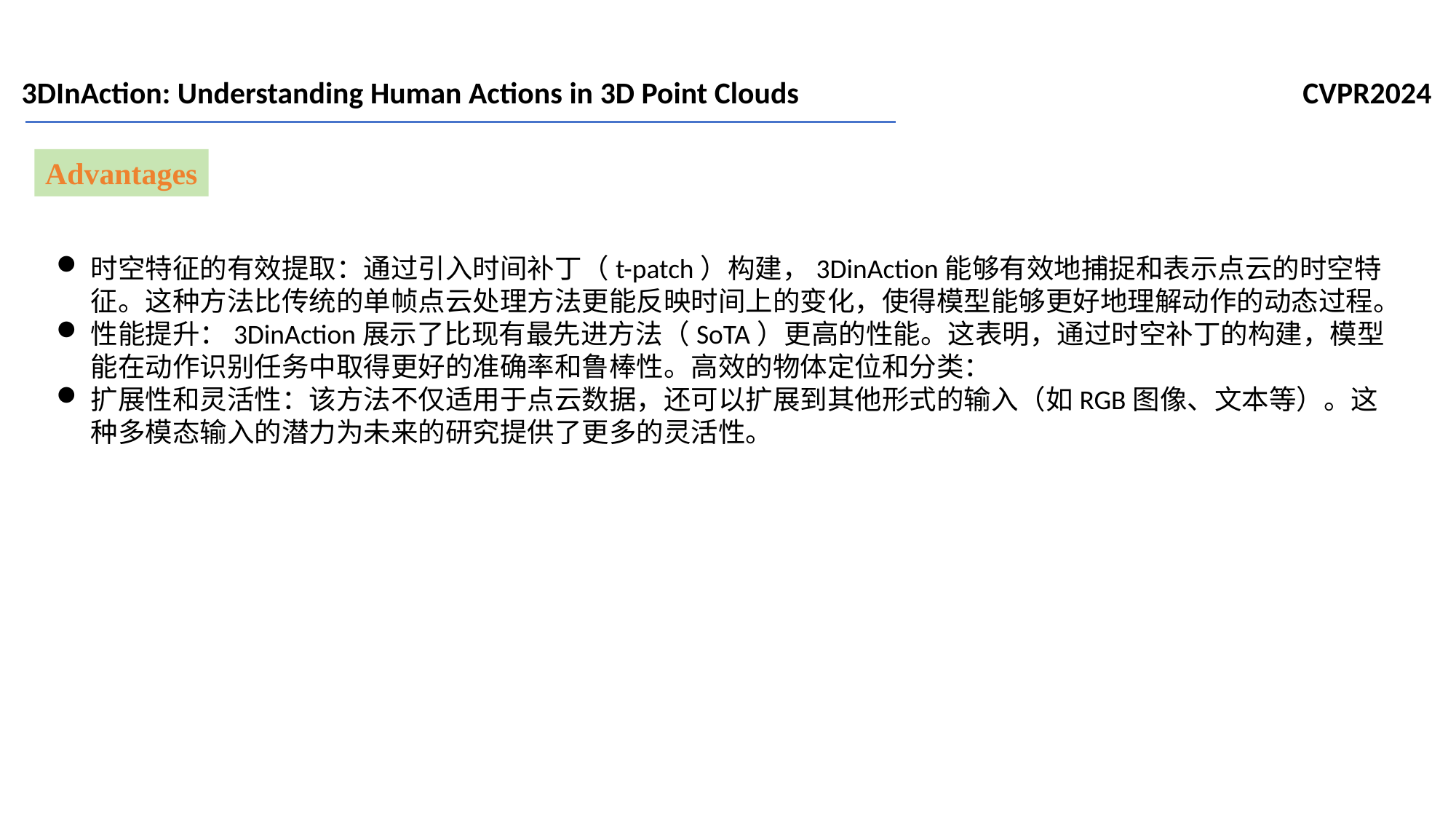

3DInAction: Understanding Human Actions in 3D Point Clouds                                                                         CVPR2024
Advantages
时空特征的有效提取：通过引入时间补丁（t-patch）构建，3DinAction能够有效地捕捉和表示点云的时空特征。这种方法比传统的单帧点云处理方法更能反映时间上的变化，使得模型能够更好地理解动作的动态过程。
性能提升：3DinAction展示了比现有最先进方法（SoTA）更高的性能。这表明，通过时空补丁的构建，模型能在动作识别任务中取得更好的准确率和鲁棒性。高效的物体定位和分类：
扩展性和灵活性：该方法不仅适用于点云数据，还可以扩展到其他形式的输入（如RGB图像、文本等）。这种多模态输入的潜力为未来的研究提供了更多的灵活性。